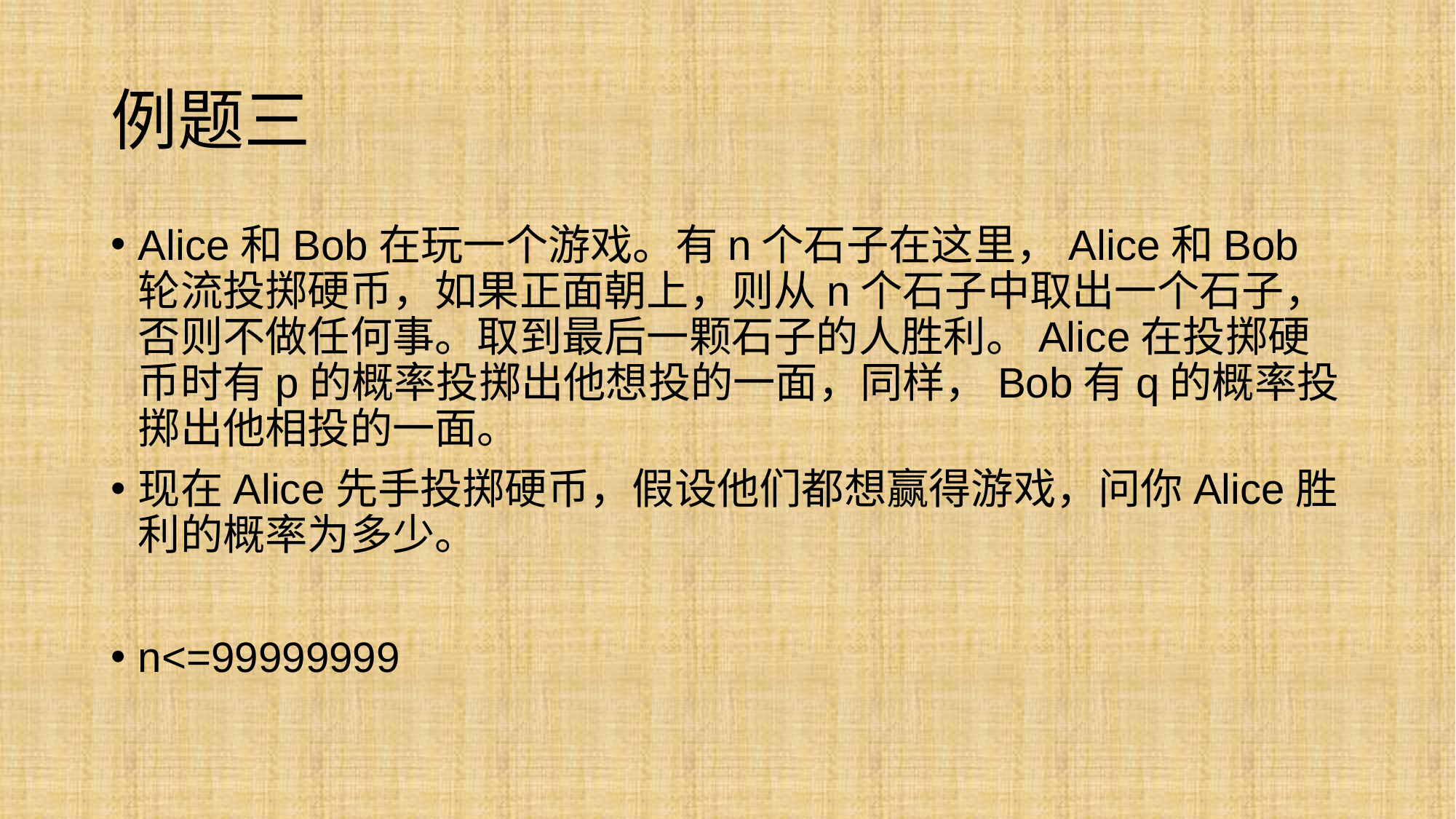

# 例题三
Alice和Bob在玩一个游戏。有n个石子在这里，Alice和Bob轮流投掷硬币，如果正面朝上，则从n个石子中取出一个石子，否则不做任何事。取到最后一颗石子的人胜利。Alice在投掷硬币时有p的概率投掷出他想投的一面，同样，Bob有q的概率投掷出他相投的一面。
现在Alice先手投掷硬币，假设他们都想赢得游戏，问你Alice胜利的概率为多少。

n<=99999999